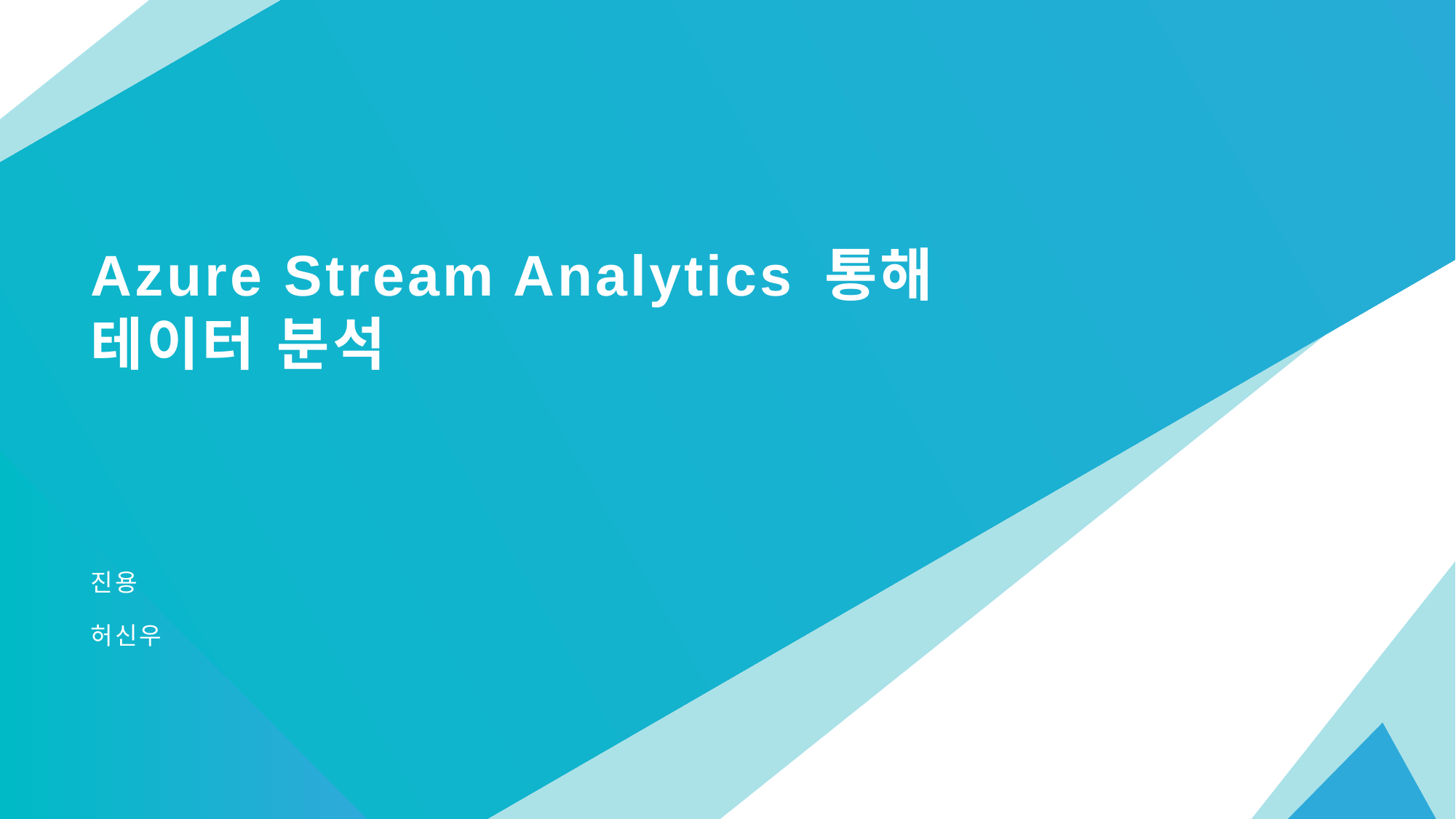

# Azure Stream Analytics 통해 테이터 분석
진용
허신우